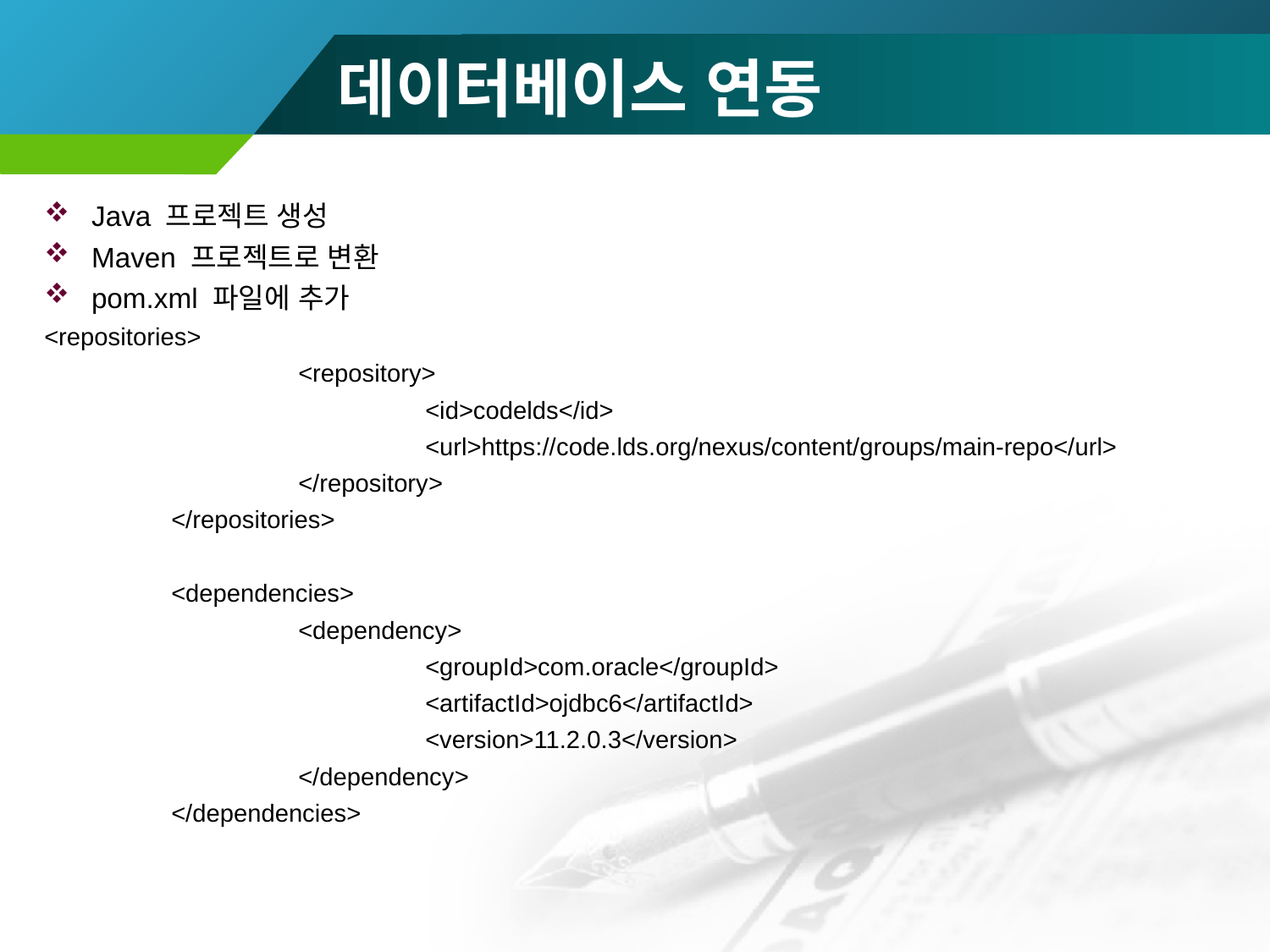

데이터베이스 연동
Java 프로젝트 생성
Maven 프로젝트로 변환
pom.xml 파일에 추가
<repositories>
		<repository>
			<id>codelds</id>
			<url>https://code.lds.org/nexus/content/groups/main-repo</url>
		</repository>
	</repositories>

	<dependencies>
		<dependency>
			<groupId>com.oracle</groupId>
			<artifactId>ojdbc6</artifactId>
			<version>11.2.0.3</version>
		</dependency>
	</dependencies>